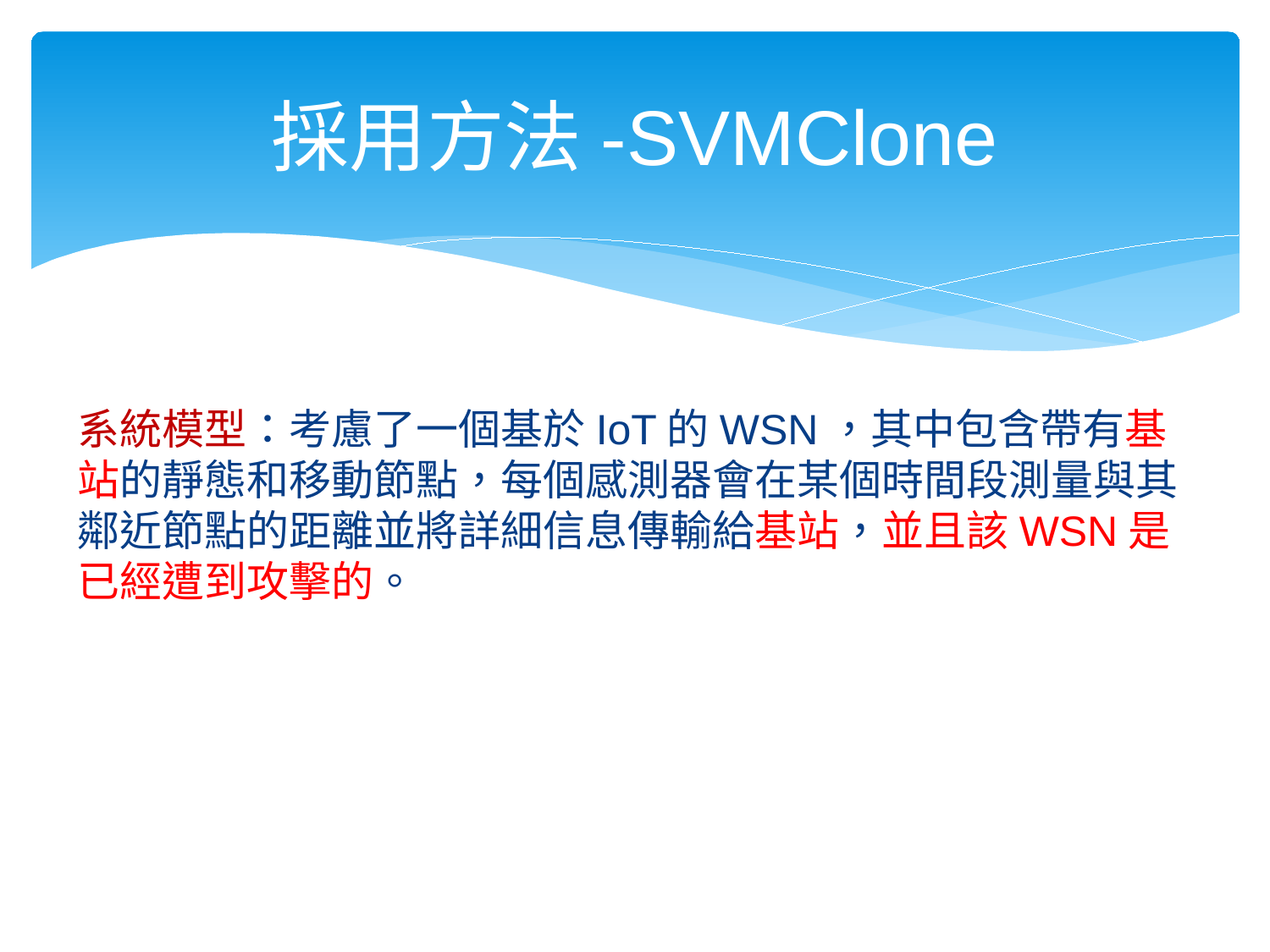

# 採用方法-SVMClone
系統模型：考慮了一個基於IoT的WSN，其中包含帶有基站的靜態和移動節點，每個感測器會在某個時間段測量與其鄰近節點的距離並將詳細信息傳輸給基站，並且該WSN是已經遭到攻擊的。